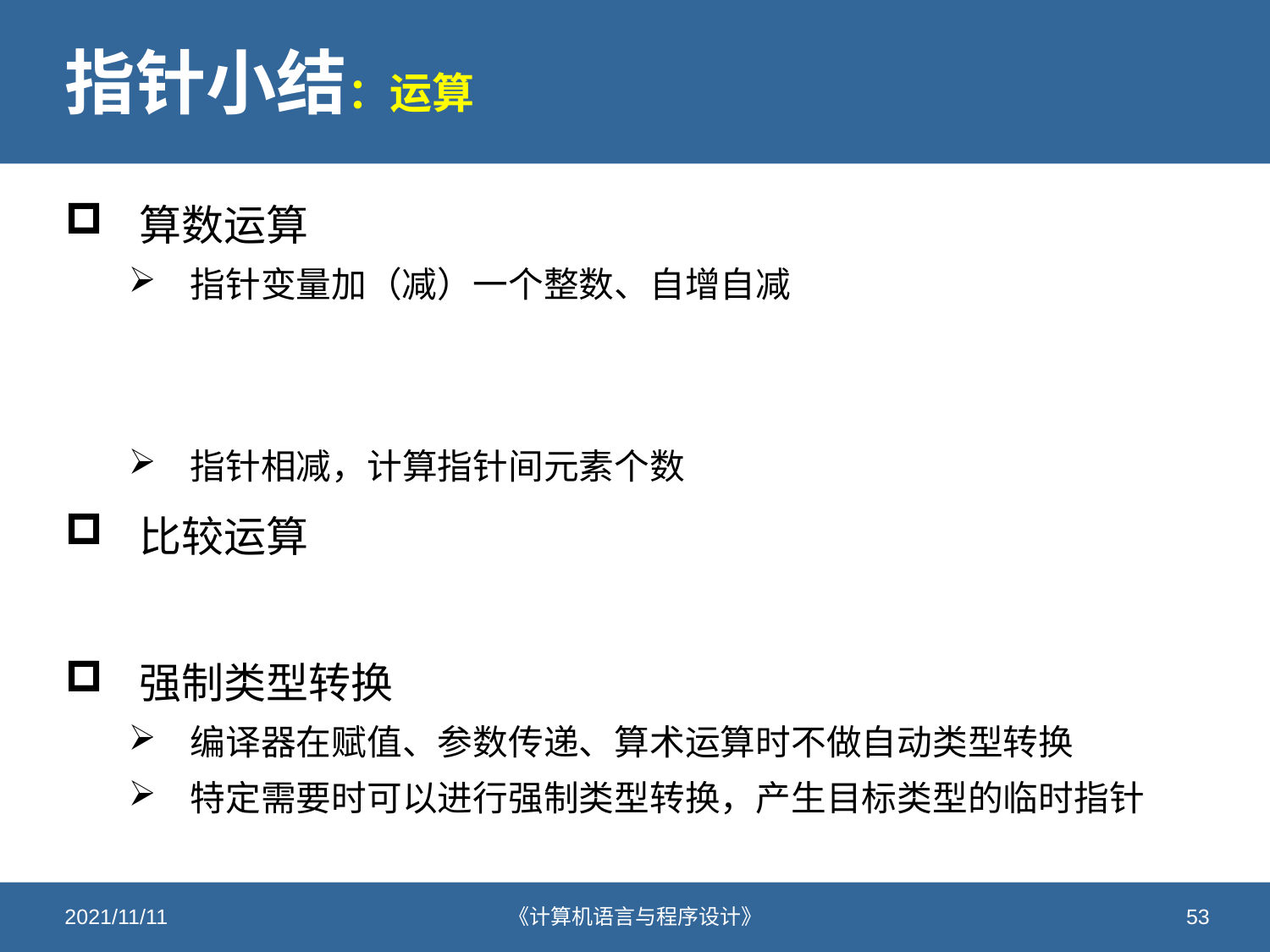

# 指针小结：运算
算数运算
指针变量加（减）一个整数、自增自减

指针相减，计算指针间元素个数
比较运算

强制类型转换
编译器在赋值、参数传递、算术运算时不做自动类型转换
特定需要时可以进行强制类型转换，产生目标类型的临时指针

2021/11/11
《计算机语言与程序设计》
53